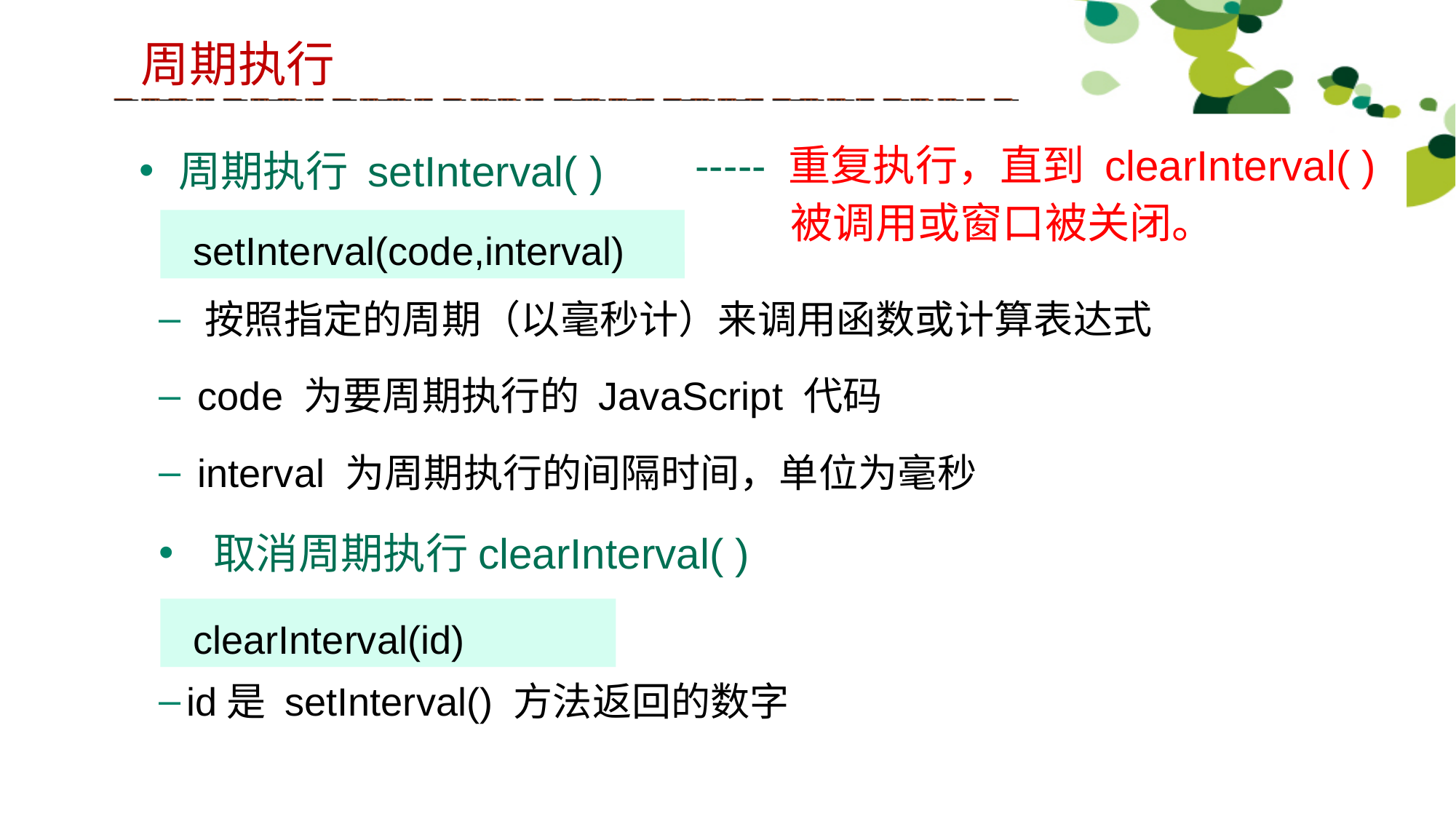

周期执行
 周期执行 setInterval( )

 按照指定的周期（以毫秒计）来调用函数或计算表达式
 code 为要周期执行的 JavaScript 代码
 interval 为周期执行的间隔时间，单位为毫秒
取消周期执行clearInterval( )

id是 setInterval() 方法返回的数字

----- 重复执行，直到 clearInterval( )
         被调用或窗口被关闭。
  setInterval(code,interval)
  clearInterval(id)